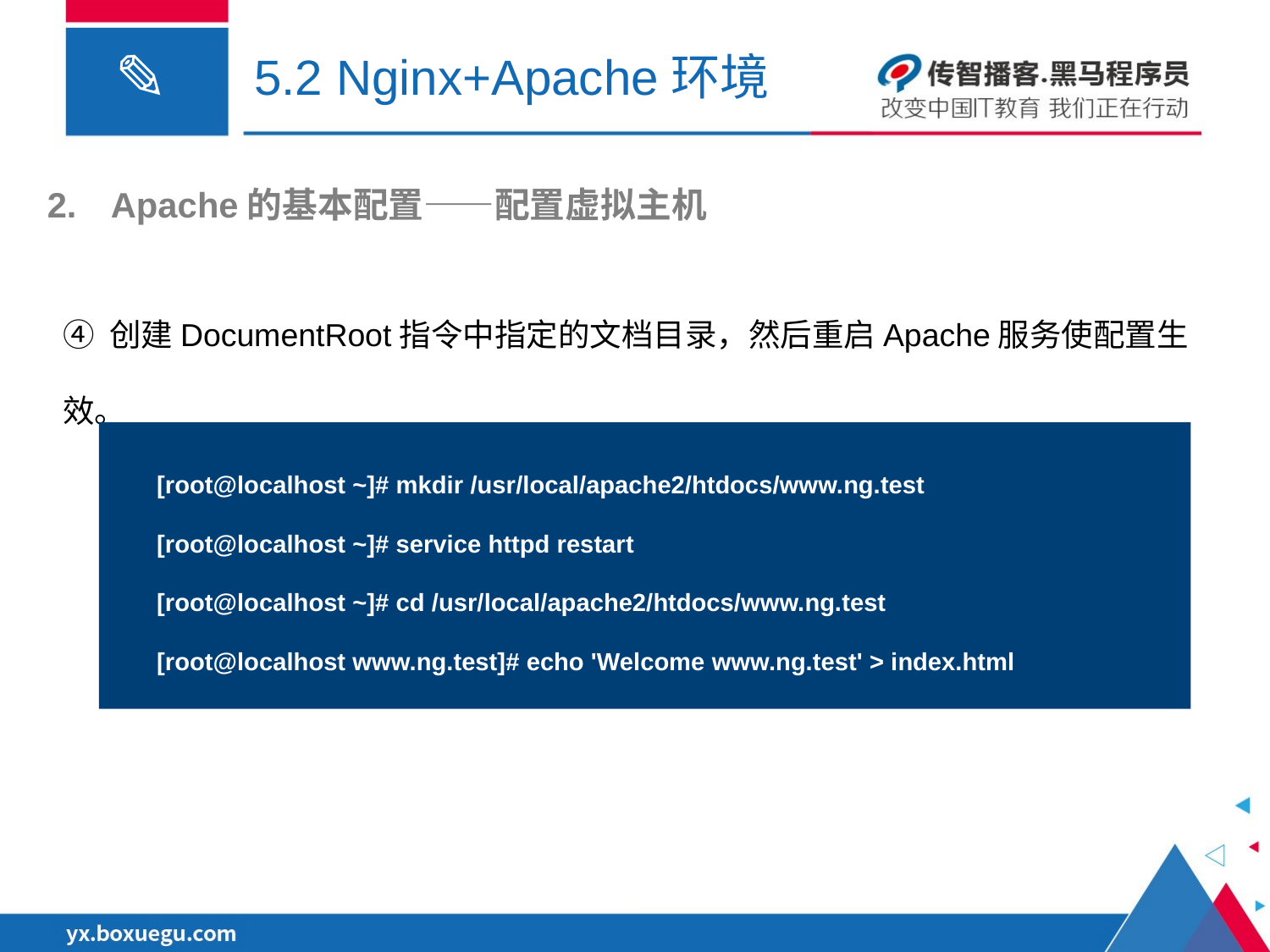

# 5.2 Nginx+Apache环境
Apache的基本配置——配置虚拟主机
④ 创建DocumentRoot指令中指定的文档目录，然后重启Apache服务使配置生效。

[root@localhost ~]# mkdir /usr/local/apache2/htdocs/www.ng.test
[root@localhost ~]# service httpd restart
[root@localhost ~]# cd /usr/local/apache2/htdocs/www.ng.test
[root@localhost www.ng.test]# echo 'Welcome www.ng.test' > index.html